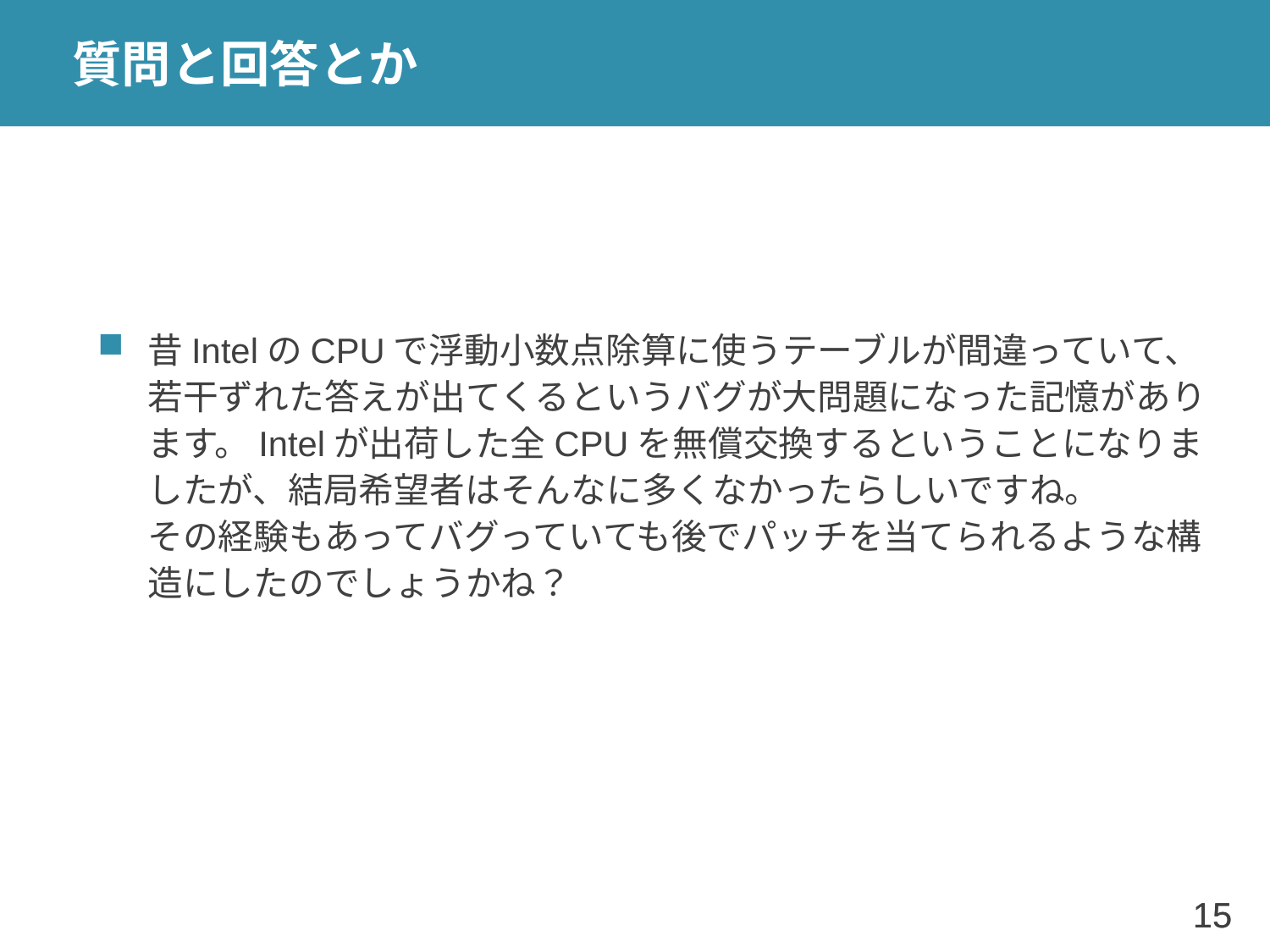

# 質問と回答とか
昔IntelのCPUで浮動小数点除算に使うテーブルが間違っていて、若干ずれた答えが出てくるというバグが大問題になった記憶があります。Intelが出荷した全CPUを無償交換するということになりましたが、結局希望者はそんなに多くなかったらしいですね。
その経験もあってバグっていても後でパッチを当てられるような構造にしたのでしょうかね？